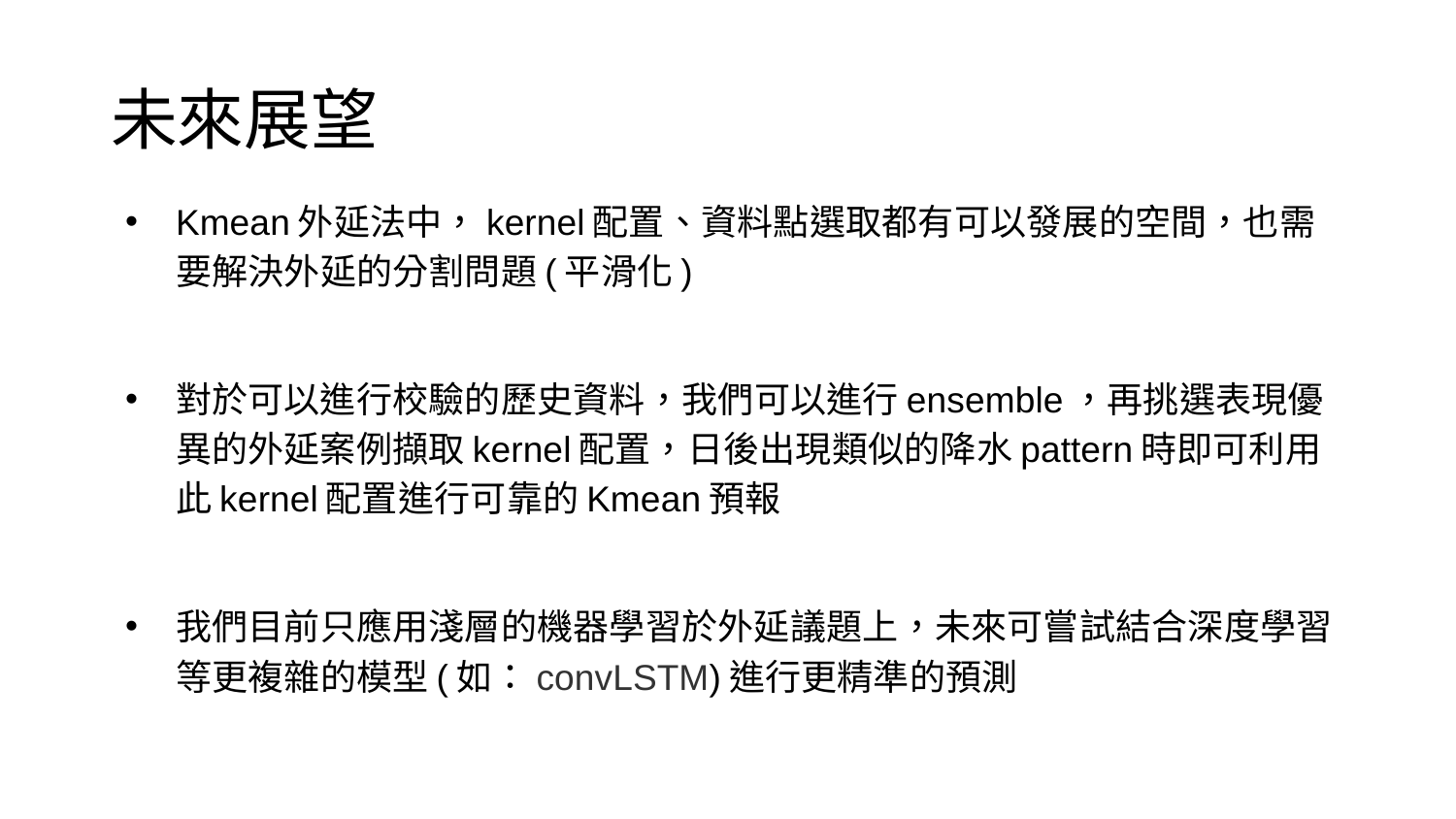

# 未來展望
Kmean外延法中，kernel配置、資料點選取都有可以發展的空間，也需要解決外延的分割問題(平滑化)

對於可以進行校驗的歷史資料，我們可以進行ensemble，再挑選表現優異的外延案例擷取kernel配置，日後出現類似的降水pattern時即可利用此kernel配置進行可靠的Kmean預報

我們目前只應用淺層的機器學習於外延議題上，未來可嘗試結合深度學習等更複雜的模型(如：convLSTM)進行更精準的預測